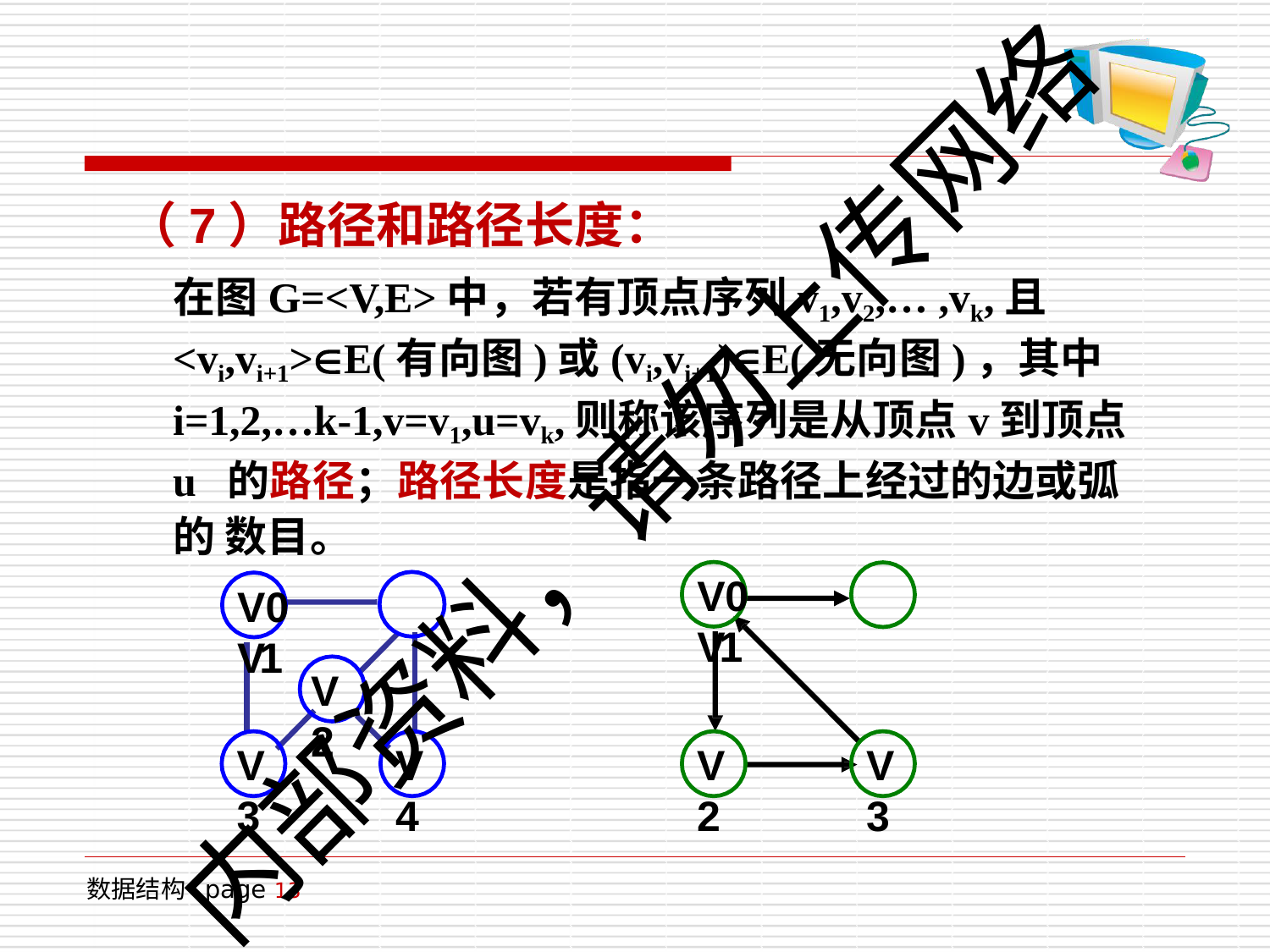

# （7）路径和路径长度：
在图G=<V,E>中，若有顶点序列v1,v2,… ,vk,且
<vi,vi+1>∈E(有向图)或(vi,vi+1)∈E(无向图)，其中
i=1,2,…k-1,v=v1,u=vk,则称该序列是从顶点v到顶点u  的路径；路径长度是指一条路径上经过的边或弧的 数目。
内部资料，请勿上传网络

V0	V1

V0	V1

V2

V3
V4
V2
V3

数据结构 page 13